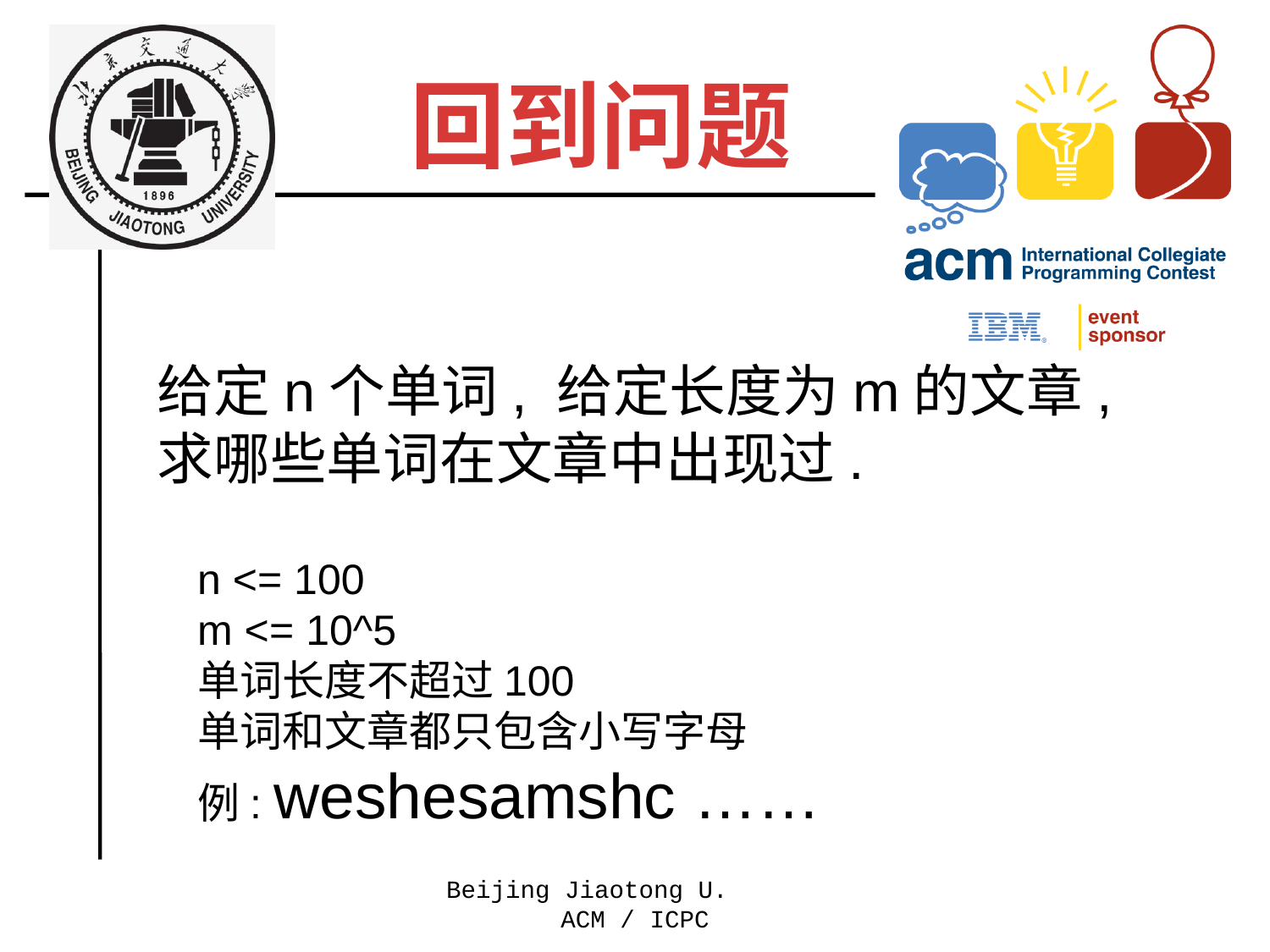

回到问题

给定n个单词, 给定长度为m的文章, 求哪些单词在文章中出现过.
n <= 100
m <= 10^5
单词长度不超过100
单词和文章都只包含小写字母
例: weshesamshc ……